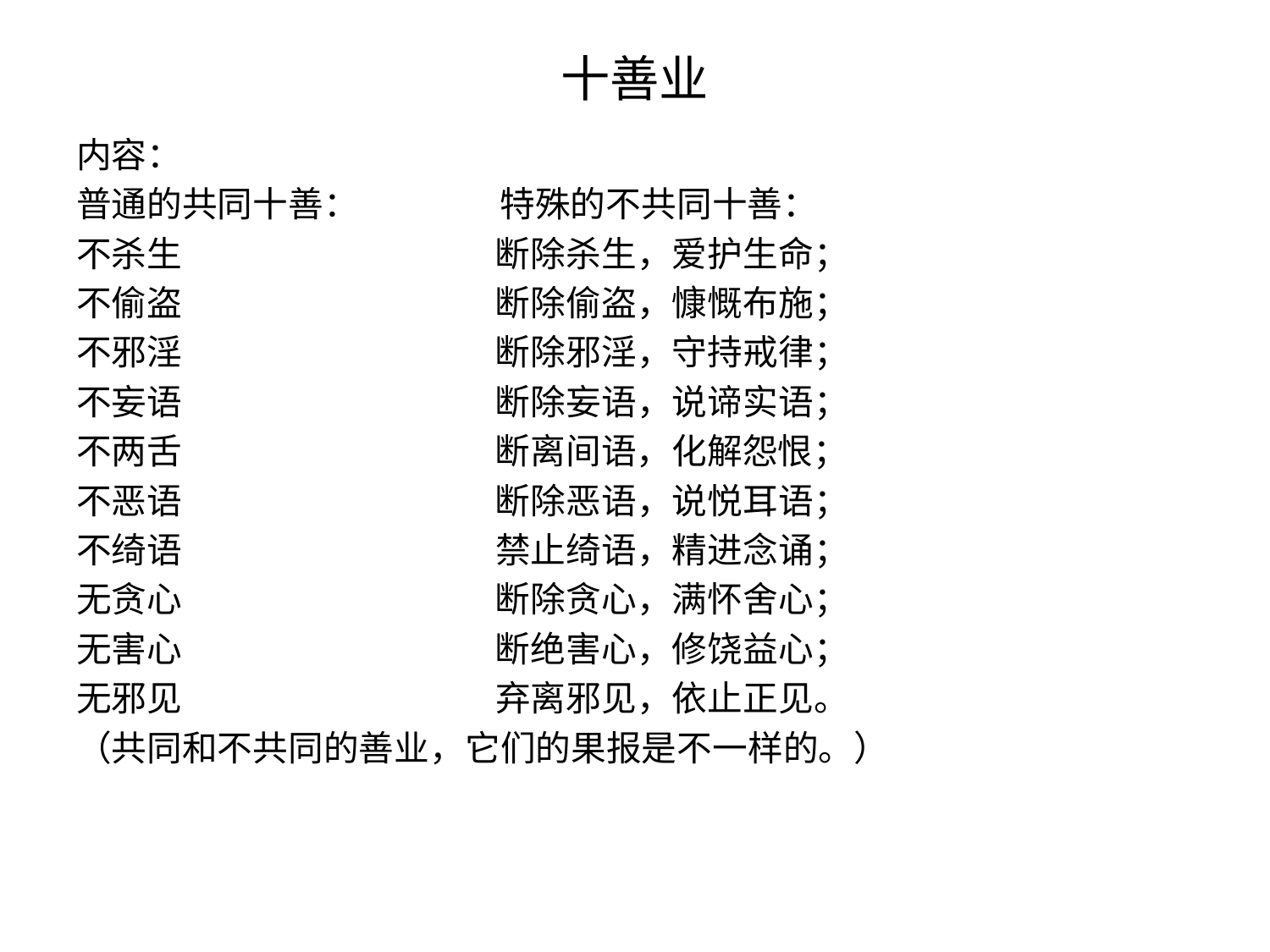

# 十善业
内容：
普通的共同十善：                  特殊的不共同十善：
不杀生                                        断除杀生，爱护生命；
不偷盗                                        断除偷盗，慷慨布施；
不邪淫                                        断除邪淫，守持戒律；
不妄语                                        断除妄语，说谛实语；
不两舌                                        断离间语，化解怨恨；
不恶语                                        断除恶语，说悦耳语；
不绮语                                        禁止绮语，精进念诵；
无贪心                                        断除贪心，满怀舍心；
无害心                                        断绝害心，修饶益心；
无邪见                                        弃离邪见，依止正见。
（共同和不共同的善业，它们的果报是不一样的。）